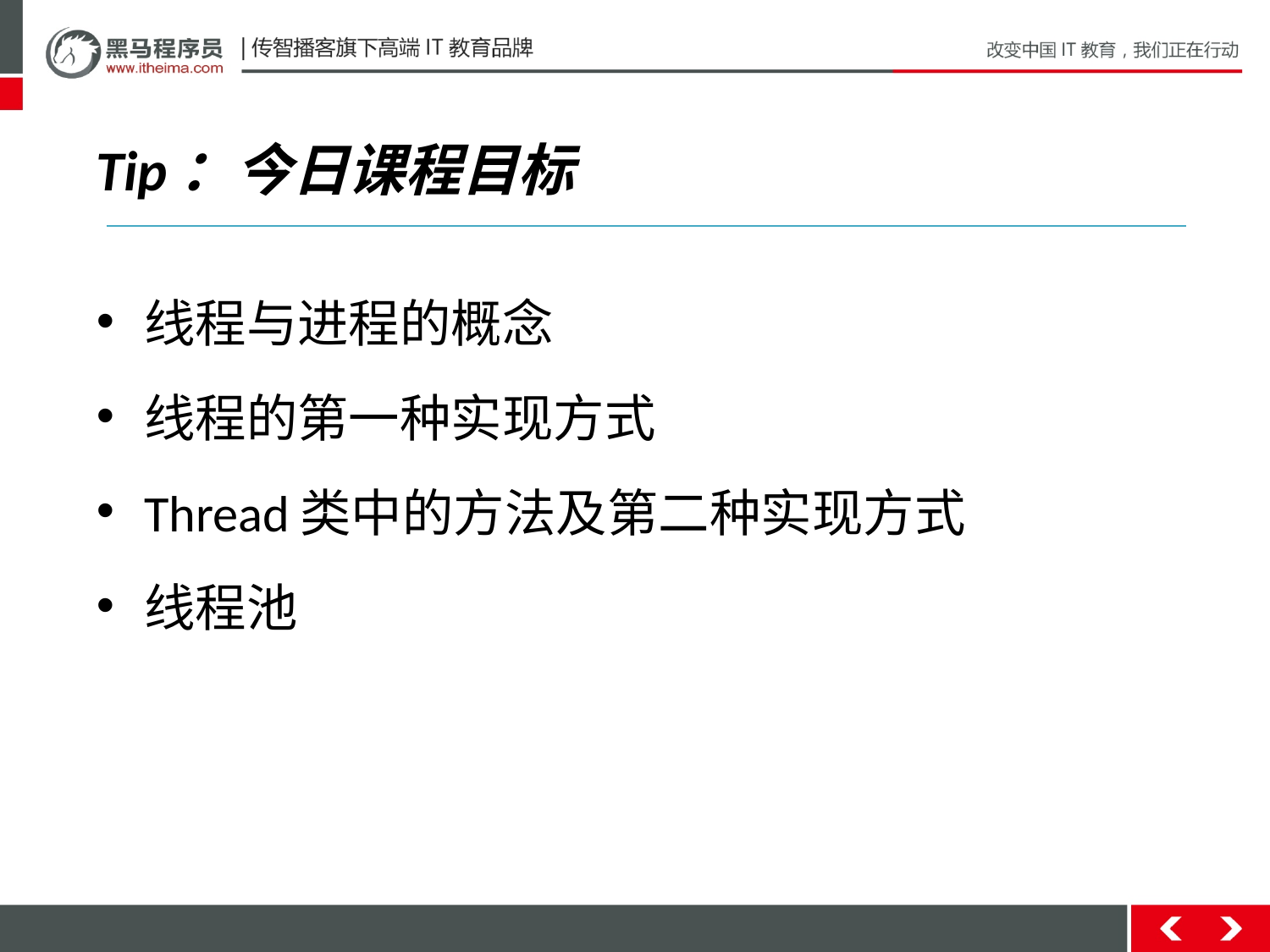

Tip：今日课程目标
线程与进程的概念
线程的第一种实现方式
Thread类中的方法及第二种实现方式
线程池